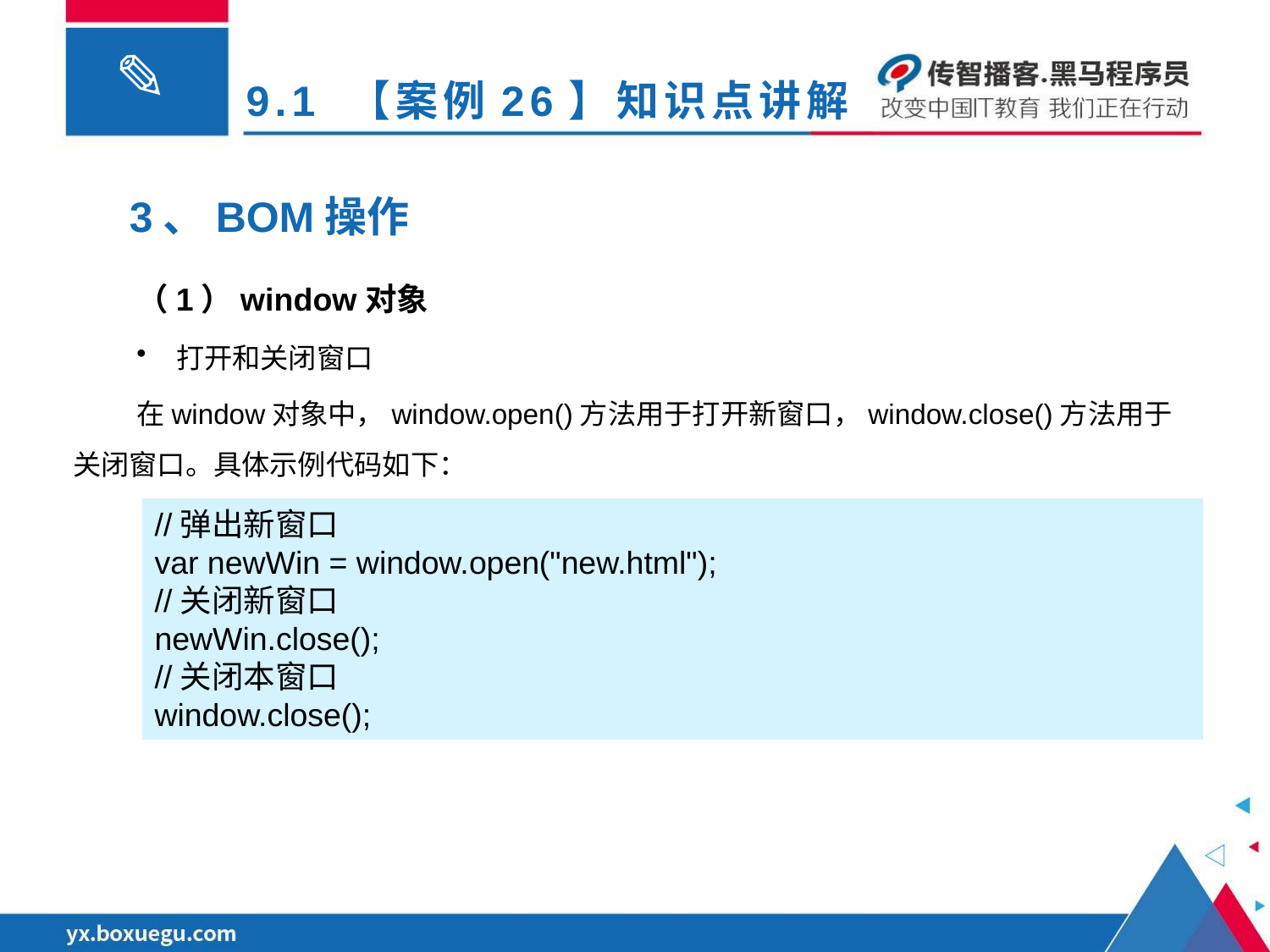

# 9.1 【案例26】知识点讲解
3、BOM操作
（1）window对象
打开和关闭窗口
在window对象中，window.open()方法用于打开新窗口，window.close()方法用于关闭窗口。具体示例代码如下：
//弹出新窗口
var newWin = window.open("new.html");
//关闭新窗口
newWin.close();
//关闭本窗口
window.close();